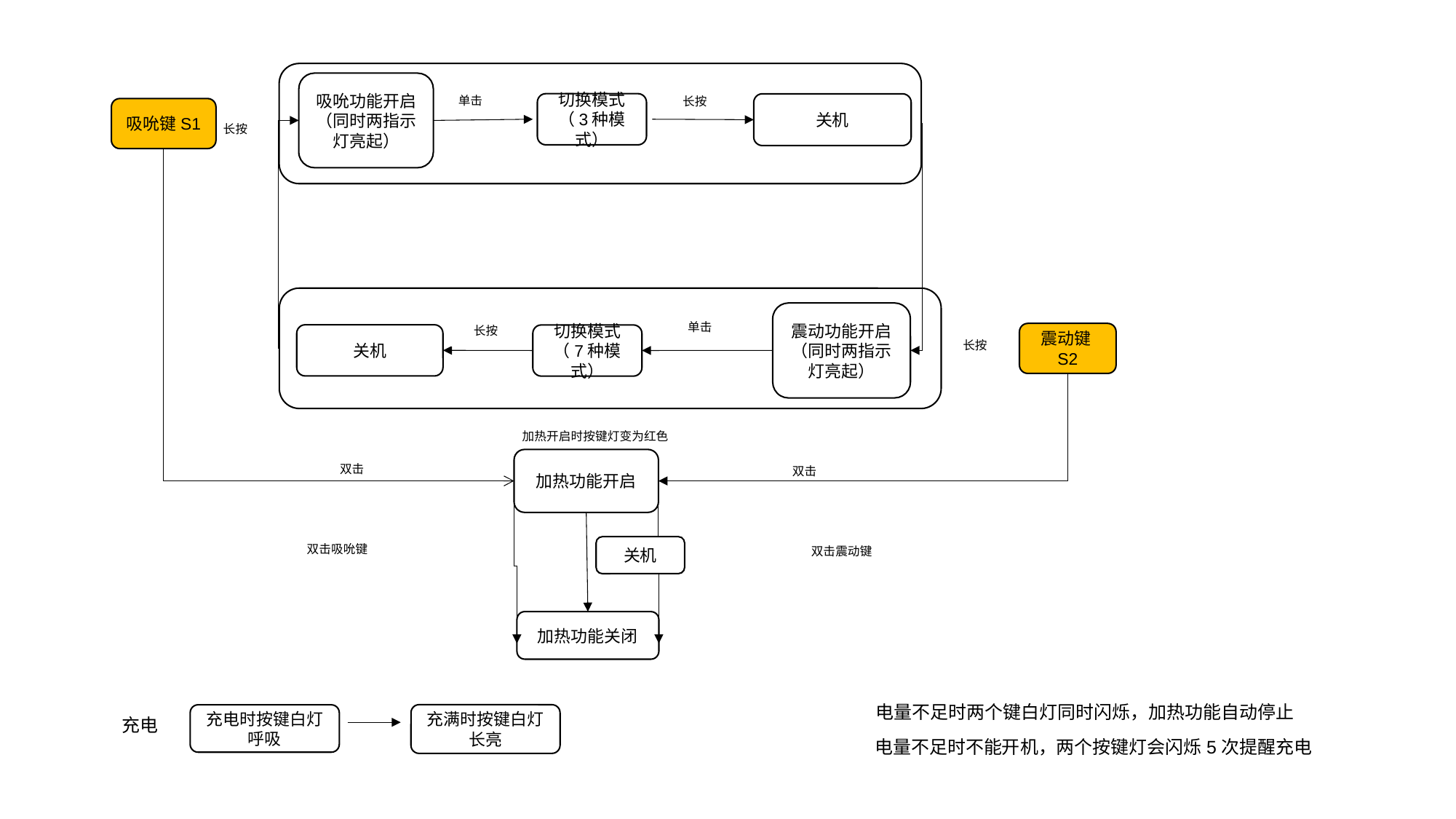

吸吮功能开启（同时两指示灯亮起）
单击
长按
切换模式
（3种模式）
关机
吸吮键S1
长按

震动功能开启（同时两指示灯亮起）
单击
长按
震动键S2
关机
切换模式
（7种模式）
长按
加热开启时按键灯变为红色
加热功能开启
双击
双击
双击吸吮键
双击震动键
关机
加热功能关闭
电量不足时两个键白灯同时闪烁，加热功能自动停止
充满时按键白灯长亮
充电时按键白灯呼吸
充电
电量不足时不能开机，两个按键灯会闪烁5次提醒充电